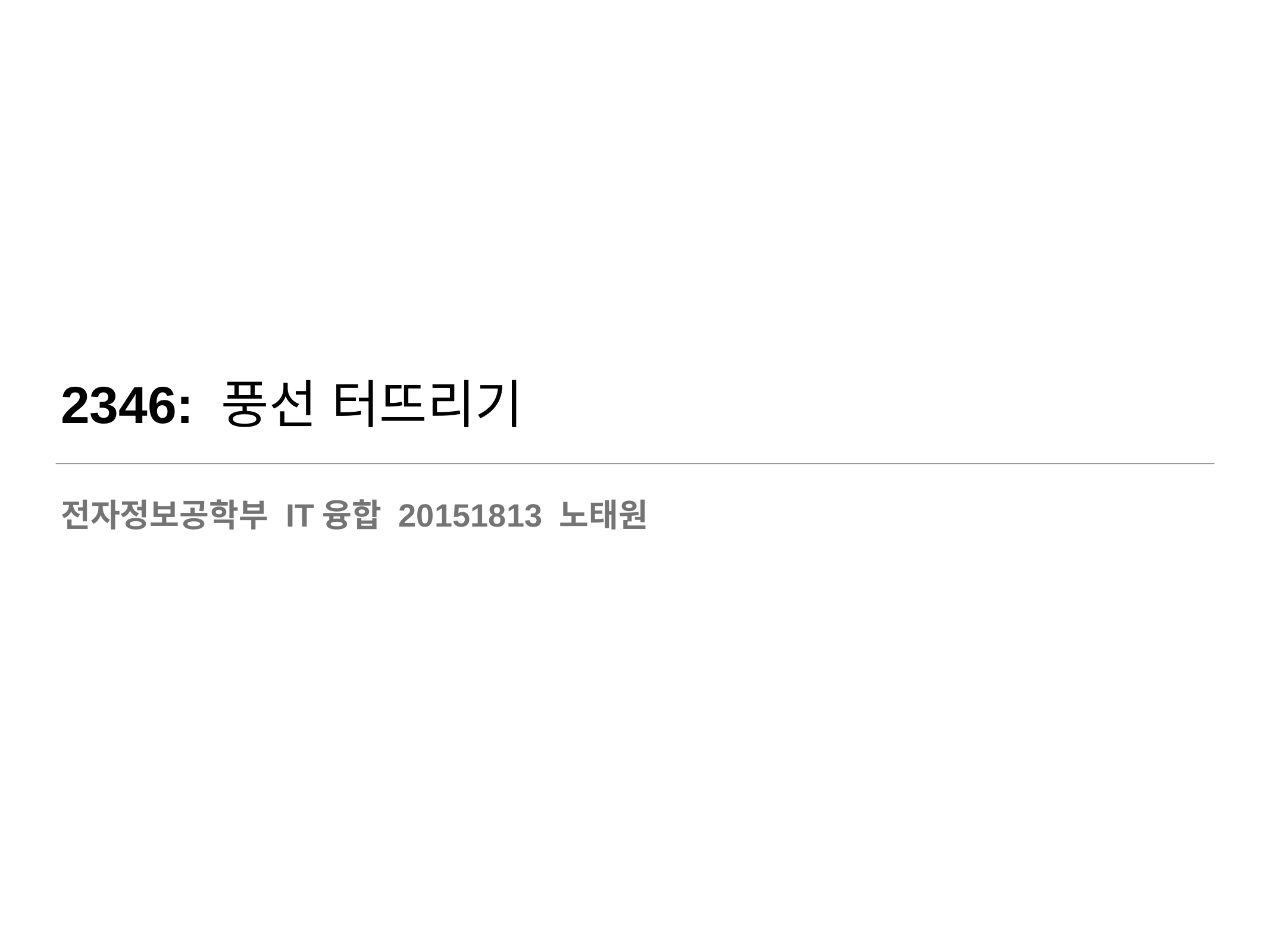

# 2346: 풍선 터뜨리기

전자정보공학부 IT융합 20151813 노태원